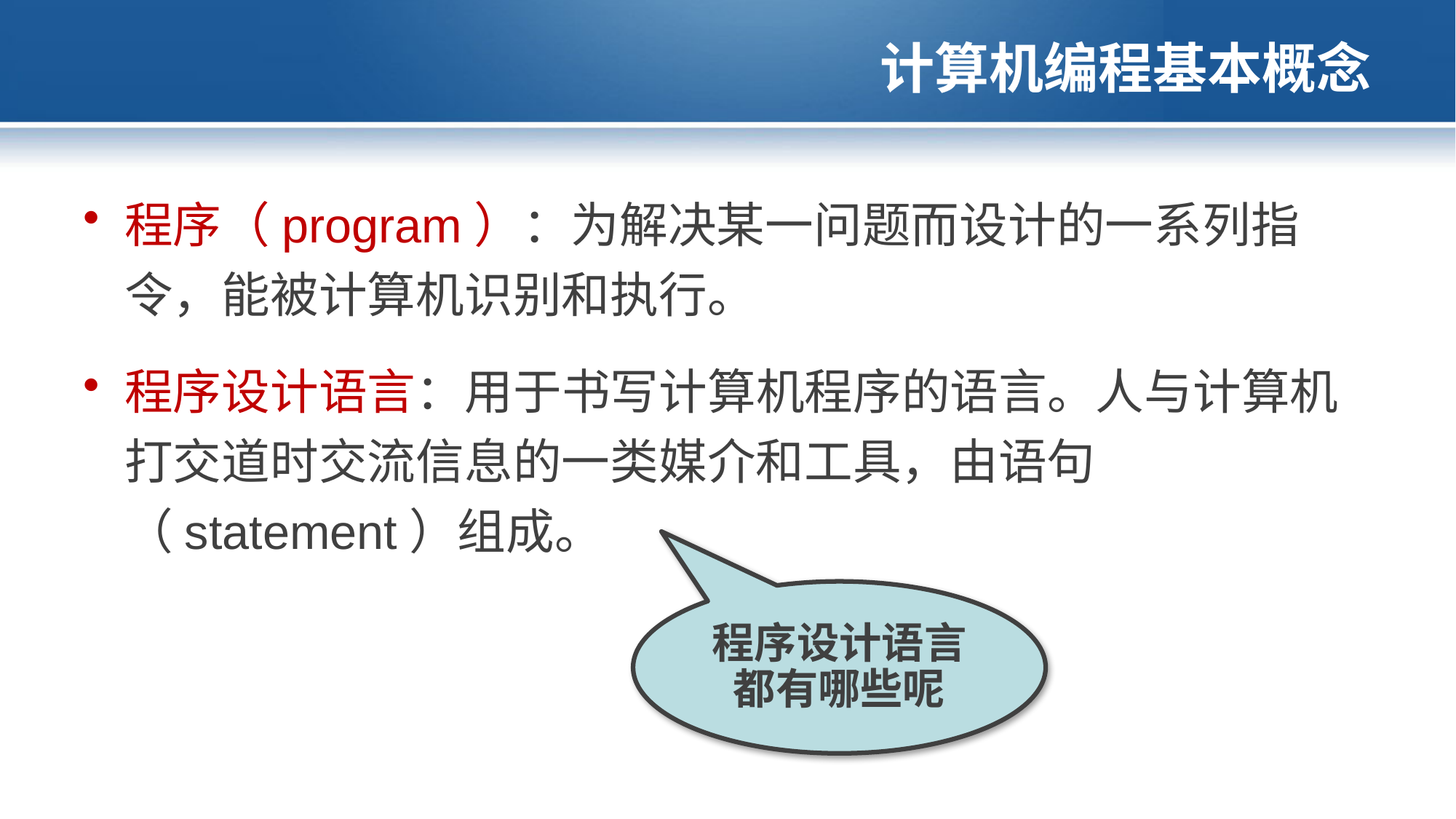

# 计算机编程基本概念
程序（program）：为解决某一问题而设计的一系列指令，能被计算机识别和执行。
程序设计语言：用于书写计算机程序的语言。人与计算机打交道时交流信息的一类媒介和工具，由语句（statement）组成。
程序设计语言都有哪些呢